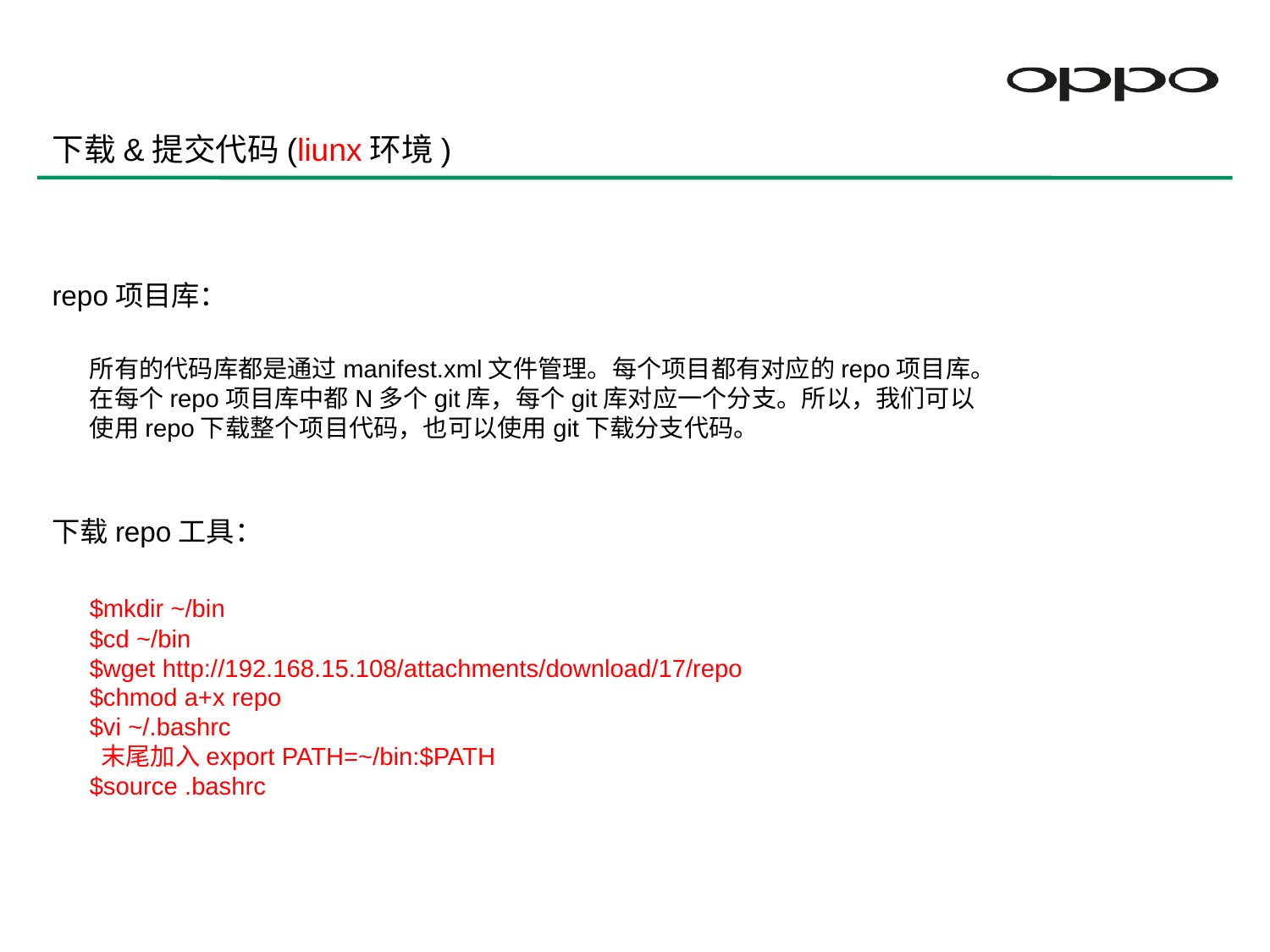

下载&提交代码(liunx环境)

repo项目库：
所有的代码库都是通过manifest.xml文件管理。每个项目都有对应的repo项目库。在每个repo项目库中都N多个git库，每个git库对应一个分支。所以，我们可以使用repo下载整个项目代码，也可以使用git下载分支代码。
下载repo工具：
$mkdir ~/bin
$cd ~/bin
$wget http://192.168.15.108/attachments/download/17/repo
$chmod a+x repo
$vi ~/.bashrc
 末尾加入export PATH=~/bin:$PATH
$source .bashrc